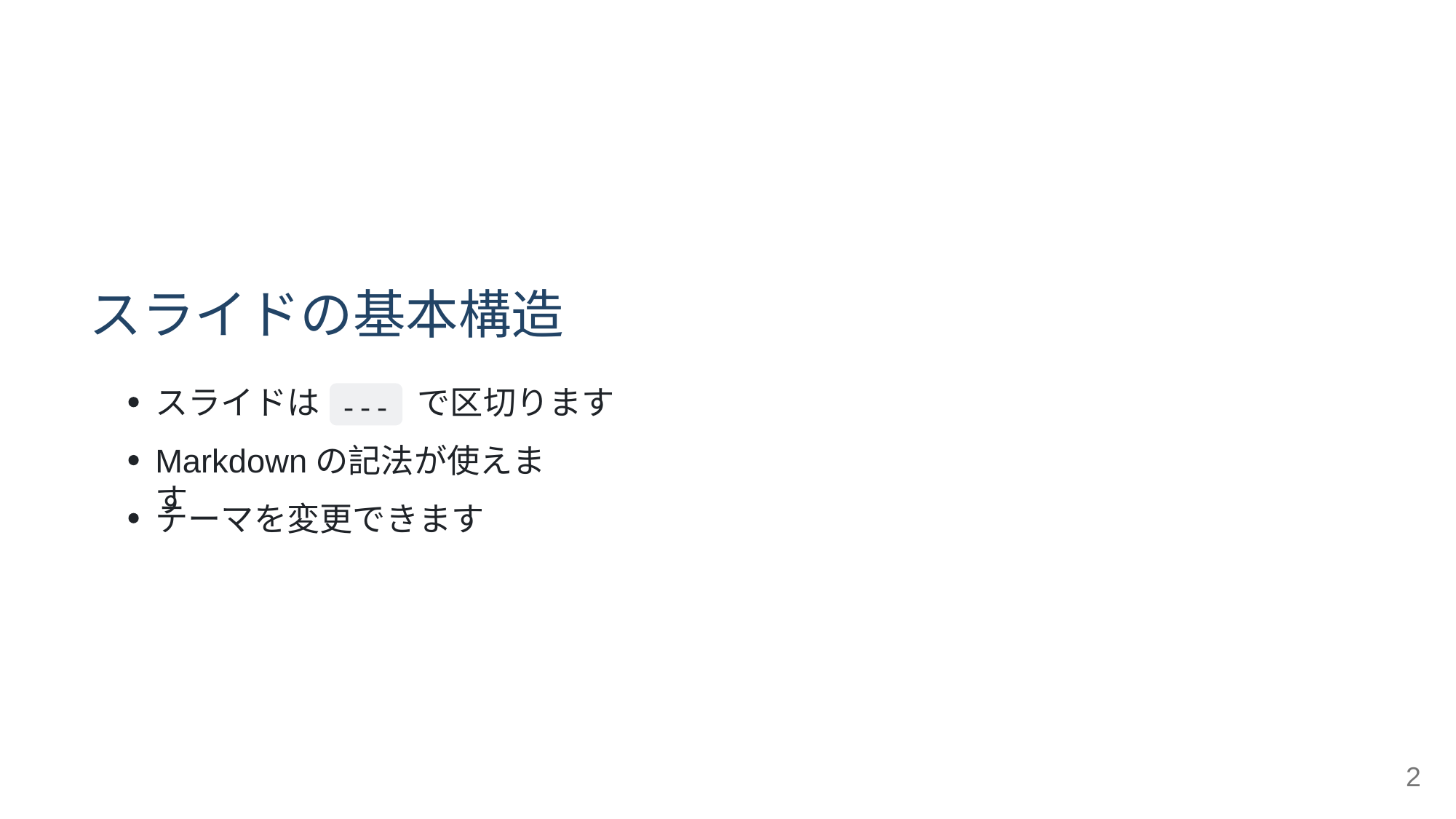

スライドの基本構造
スライドは
 で区切ります

---

Markdownの記法が使えます

テーマを変更できます

2